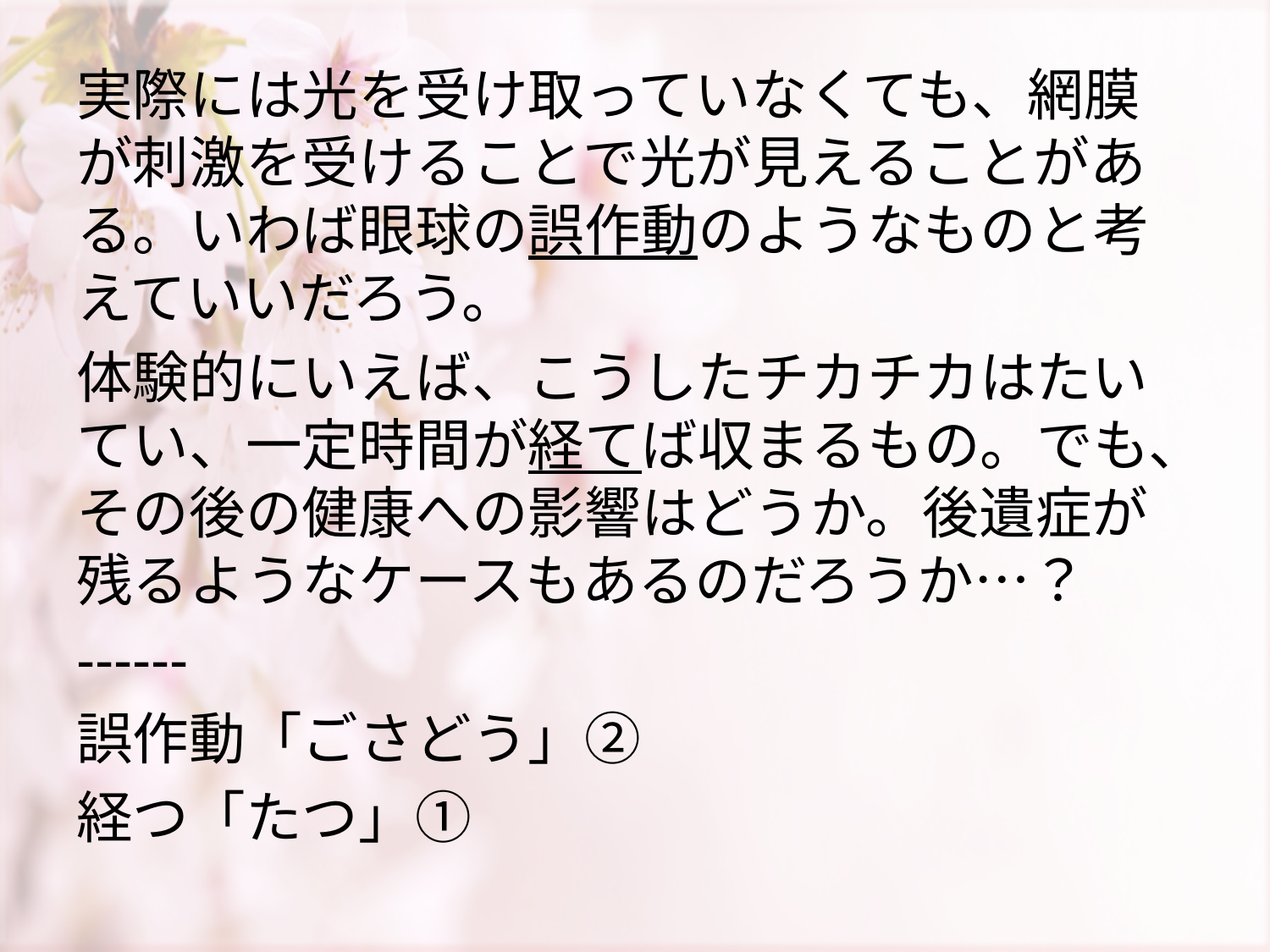

実際には光を受け取っていなくても、網膜が刺激を受けることで光が見えることがある。いわば眼球の誤作動のようなものと考えていいだろう。
体験的にいえば、こうしたチカチカはたいてい、一定時間が経てば収まるもの。でも、その後の健康への影響はどうか。後遺症が残るようなケースもあるのだろうか…？
------
誤作動「ごさどう」②
経つ「たつ」①